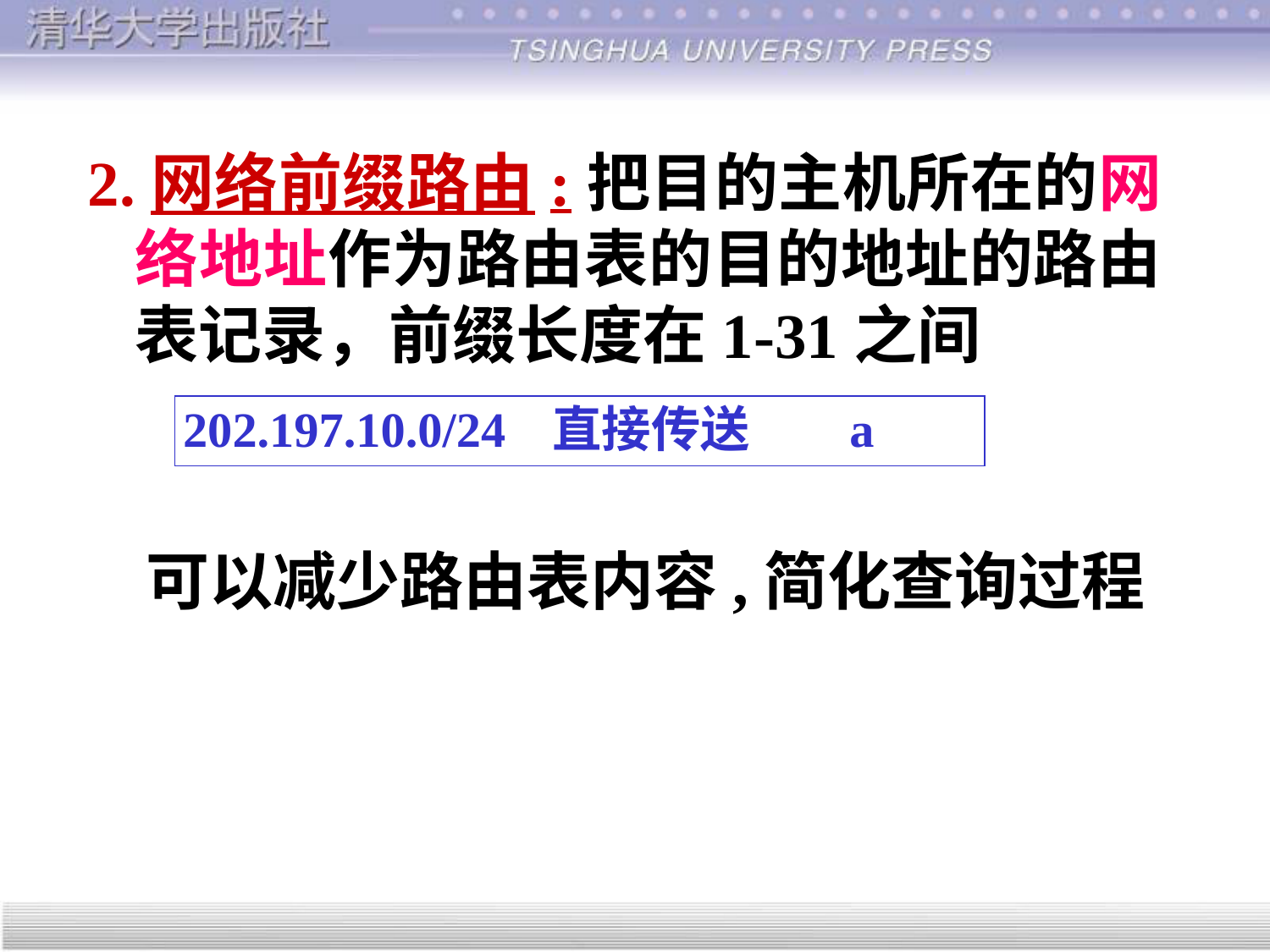

2.网络前缀路由:把目的主机所在的网络地址作为路由表的目的地址的路由表记录，前缀长度在1-31之间
      202.197.10.0/24	  直接传送	      a

   可以减少路由表内容,简化查询过程

15